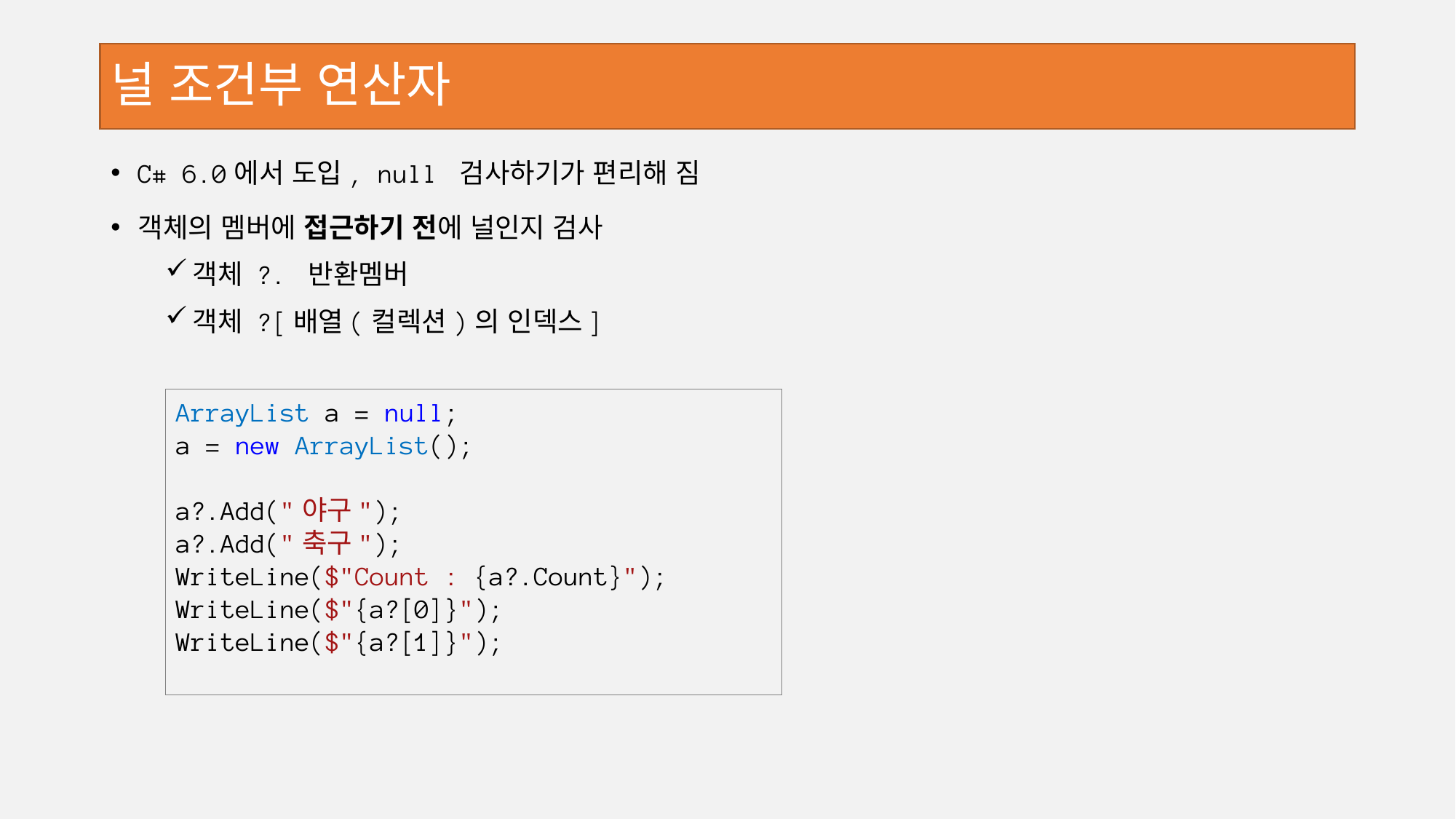

# 널 조건부 연산자
C# 6.0에서 도입, null 검사하기가 편리해 짐
객체의 멤버에 접근하기 전에 널인지 검사
객체 ?. 반환멤버
객체 ?[배열(컬렉션)의 인덱스]

ArrayList a = null;
a = new ArrayList();

a?.Add("야구");
a?.Add("축구");
WriteLine($"Count : {a?.Count}");
WriteLine($"{a?[0]}");
WriteLine($"{a?[1]}");